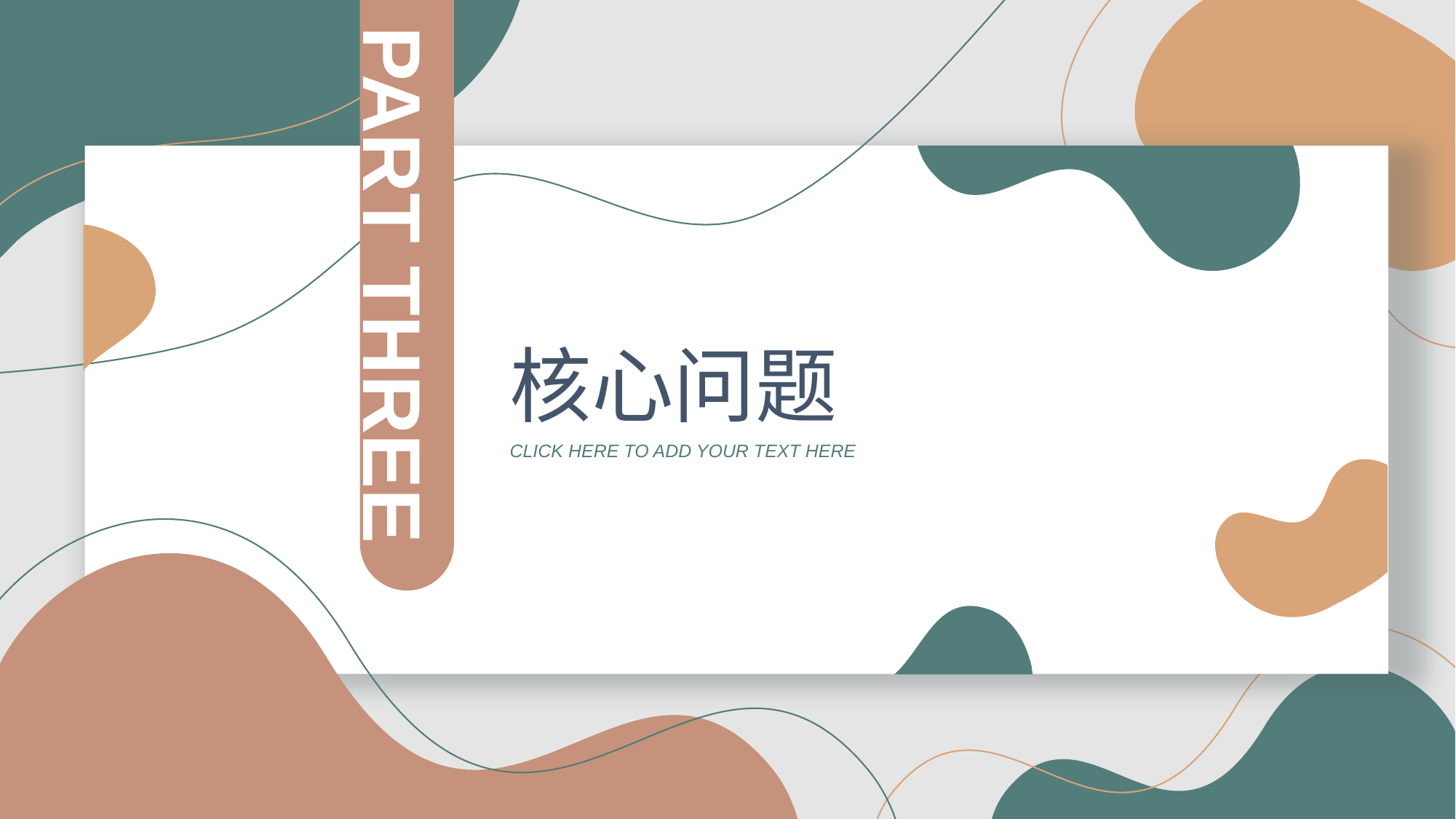

PART THREE

核心问题

CLICK HERE TO ADD YOUR TEXT HERE